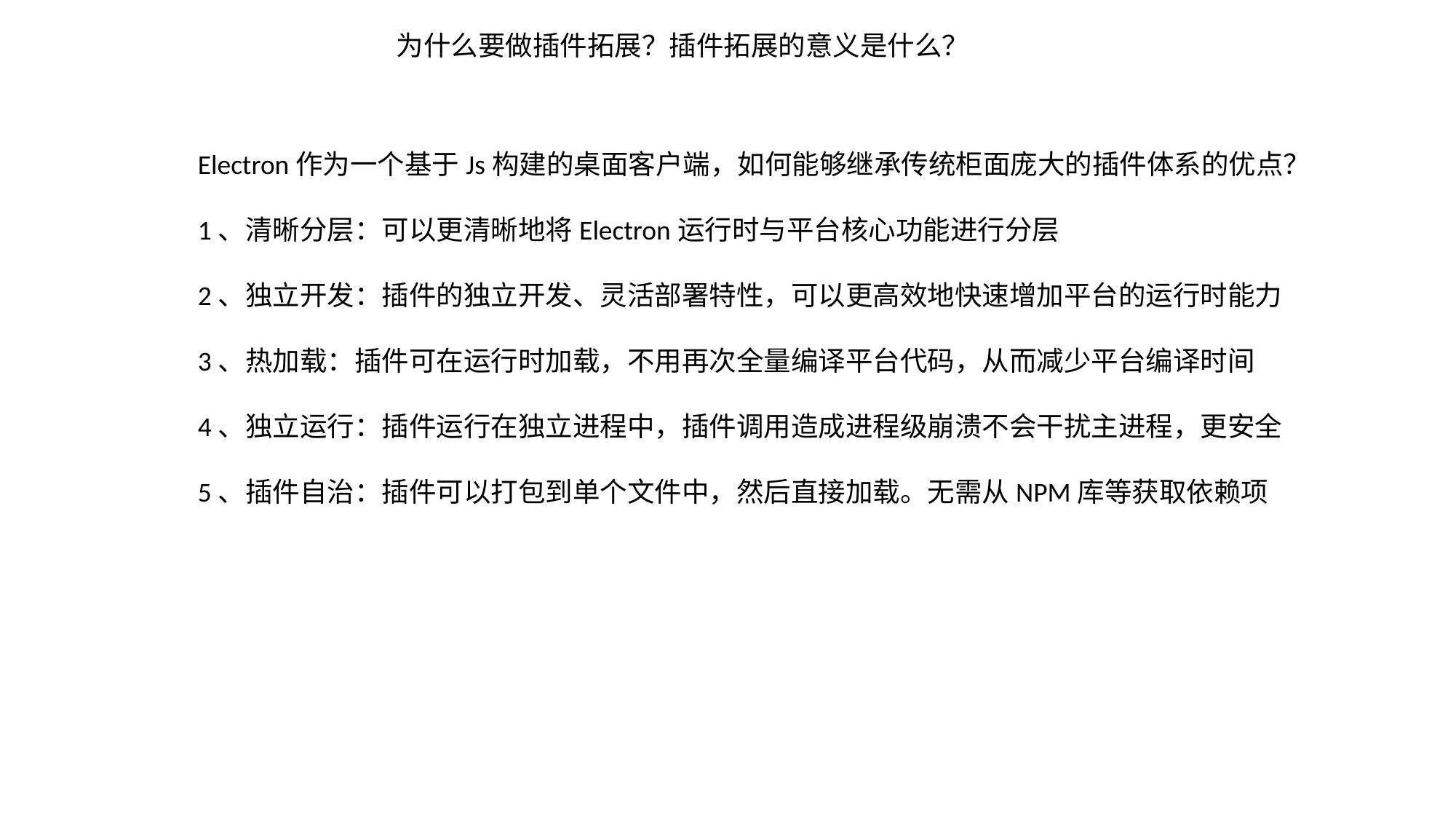

为什么要做插件拓展？插件拓展的意义是什么？
Electron作为一个基于Js构建的桌面客户端，如何能够继承传统柜面庞大的插件体系的优点？

1、清晰分层：可以更清晰地将Electron运行时与平台核心功能进行分层

2、独立开发：插件的独立开发、灵活部署特性，可以更高效地快速增加平台的运行时能力

3、热加载：插件可在运行时加载，不用再次全量编译平台代码，从而减少平台编译时间

4、独立运行：插件运行在独立进程中，插件调用造成进程级崩溃不会干扰主进程，更安全

5、插件自治：插件可以打包到单个文件中，然后直接加载。无需从NPM库等获取依赖项